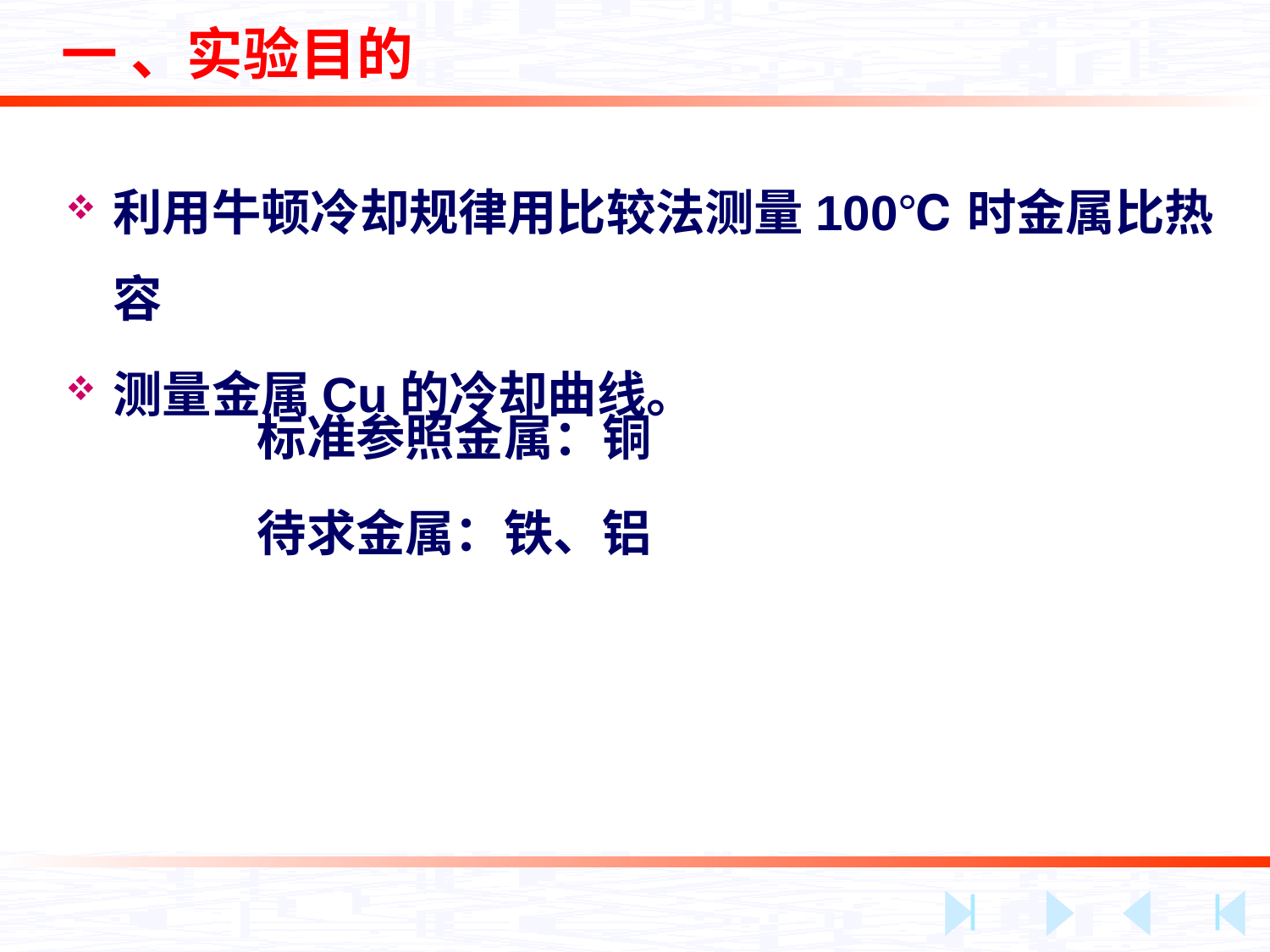

一 、实验目的
利用牛顿冷却规律用比较法测量100℃时金属比热容
测量金属Cu的冷却曲线。
标准参照金属：铜
待求金属：铁、铝